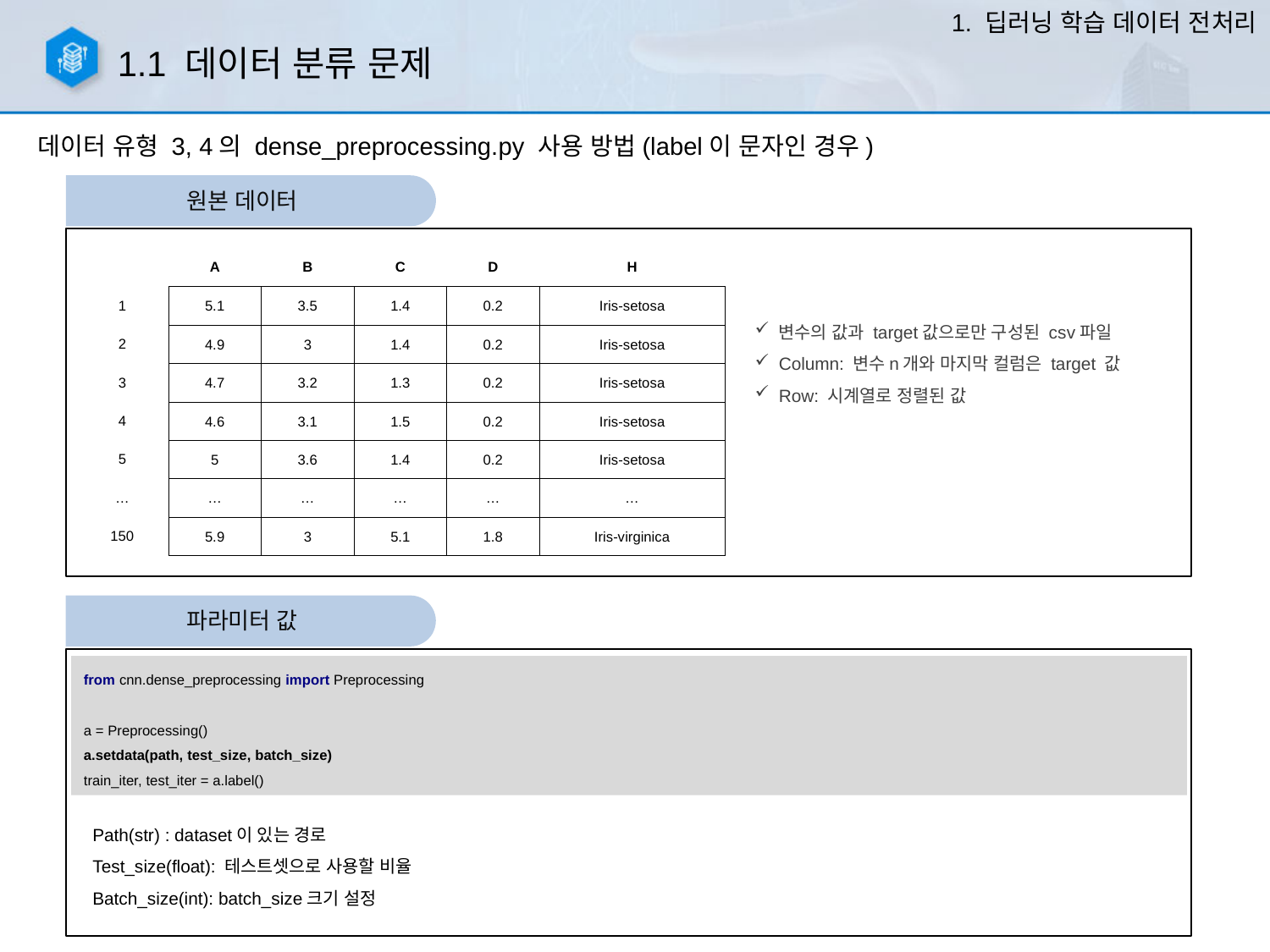

1. 딥러닝 학습 데이터 전처리
1.1 데이터 분류 문제
데이터 유형 3, 4의 dense_preprocessing.py 사용 방법(label이 문자인 경우)

원본 데이터

|  | A | B | C | D | H |
| --- | --- | --- | --- | --- | --- |
| 1 | 5.1 | 3.5 | 1.4 | 0.2 | Iris-setosa |
| 2 | 4.9 | 3 | 1.4 | 0.2 | Iris-setosa |
| 3 | 4.7 | 3.2 | 1.3 | 0.2 | Iris-setosa |
| 4 | 4.6 | 3.1 | 1.5 | 0.2 | Iris-setosa |
| 5 | 5 | 3.6 | 1.4 | 0.2 | Iris-setosa |
| … | … | … | … | … | … |
| 150 | 5.9 | 3 | 5.1 | 1.8 | Iris-virginica |
변수의 값과 target값으로만 구성된 csv파일
Column: 변수n개와 마지막 컬럼은 target 값
Row: 시계열로 정렬된 값

파라미터 값

from cnn.dense_preprocessing import Preprocessing
a = Preprocessing()
a.setdata(path, test_size, batch_size)
train_iter, test_iter = a.label()
Path(str) : dataset이 있는 경로
Test_size(float): 테스트셋으로 사용할 비율
Batch_size(int): batch_size크기 설정